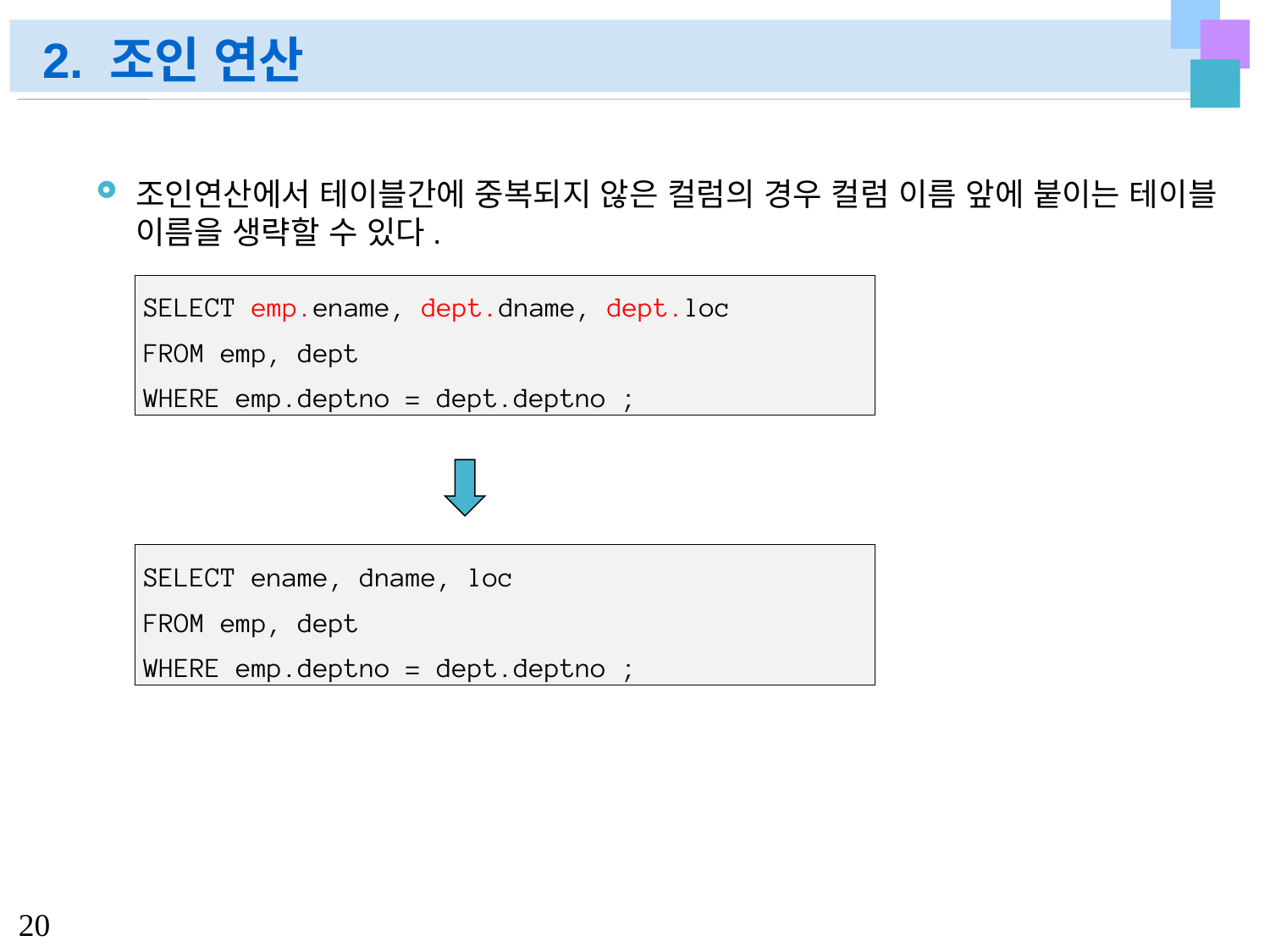

# 2. 조인 연산

조인연산에서 테이블간에 중복되지 않은 컬럼의 경우 컬럼 이름 앞에 붙이는 테이블 이름을 생략할 수 있다.
| SELECT emp.ename, dept.dname, dept.loc FROM emp, dept WHERE emp.deptno = dept.deptno ; |
| --- |

| SELECT ename, dname, loc FROM emp, dept WHERE emp.deptno = dept.deptno ; |
| --- |